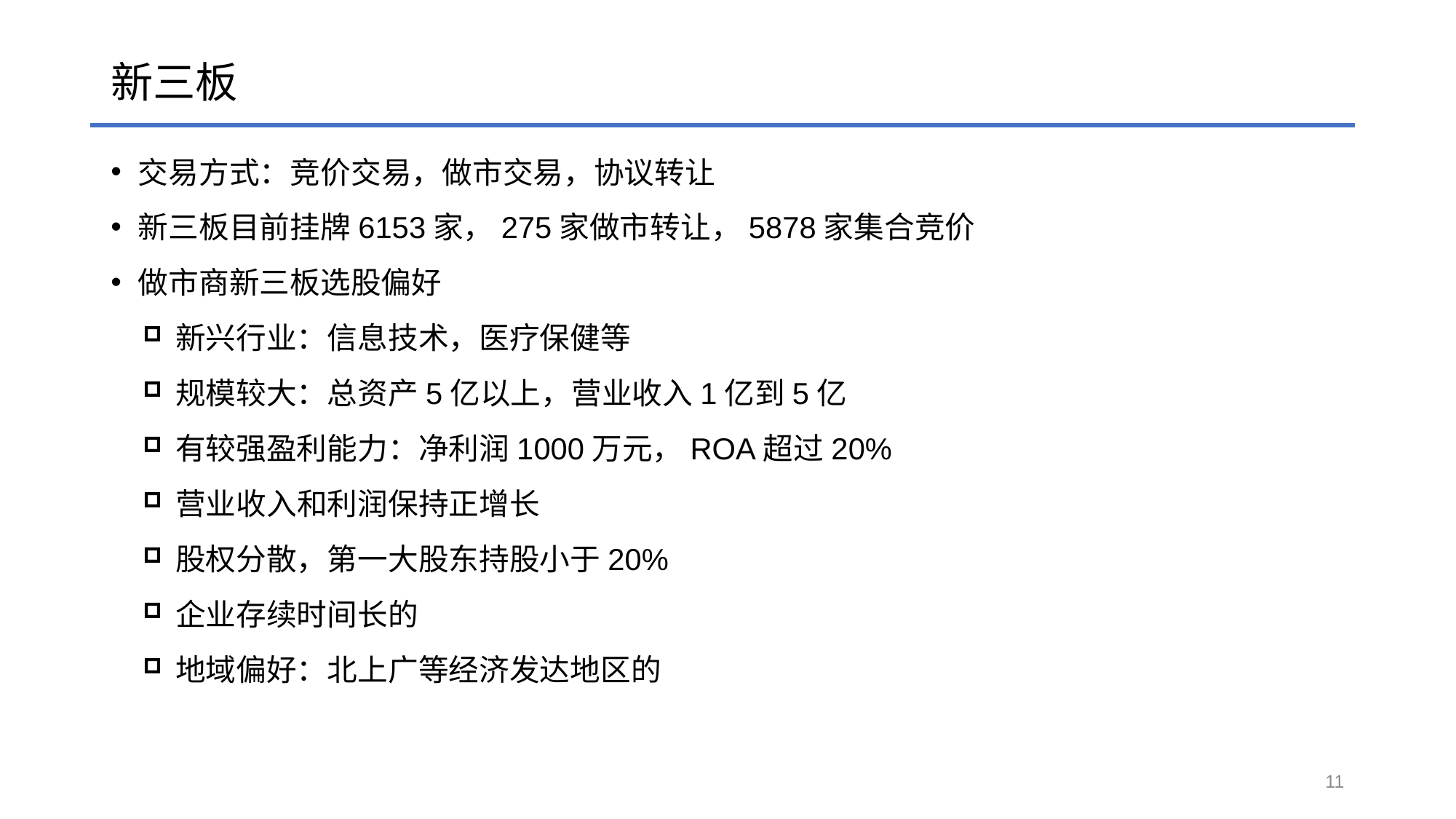

# 新三板
交易方式：竞价交易，做市交易，协议转让
新三板目前挂牌6153家，275家做市转让，5878家集合竞价
做市商新三板选股偏好
新兴行业：信息技术，医疗保健等
规模较大：总资产5亿以上，营业收入1亿到5亿
有较强盈利能力：净利润1000万元，ROA超过20%
营业收入和利润保持正增长
股权分散，第一大股东持股小于20%
企业存续时间长的
地域偏好：北上广等经济发达地区的

11